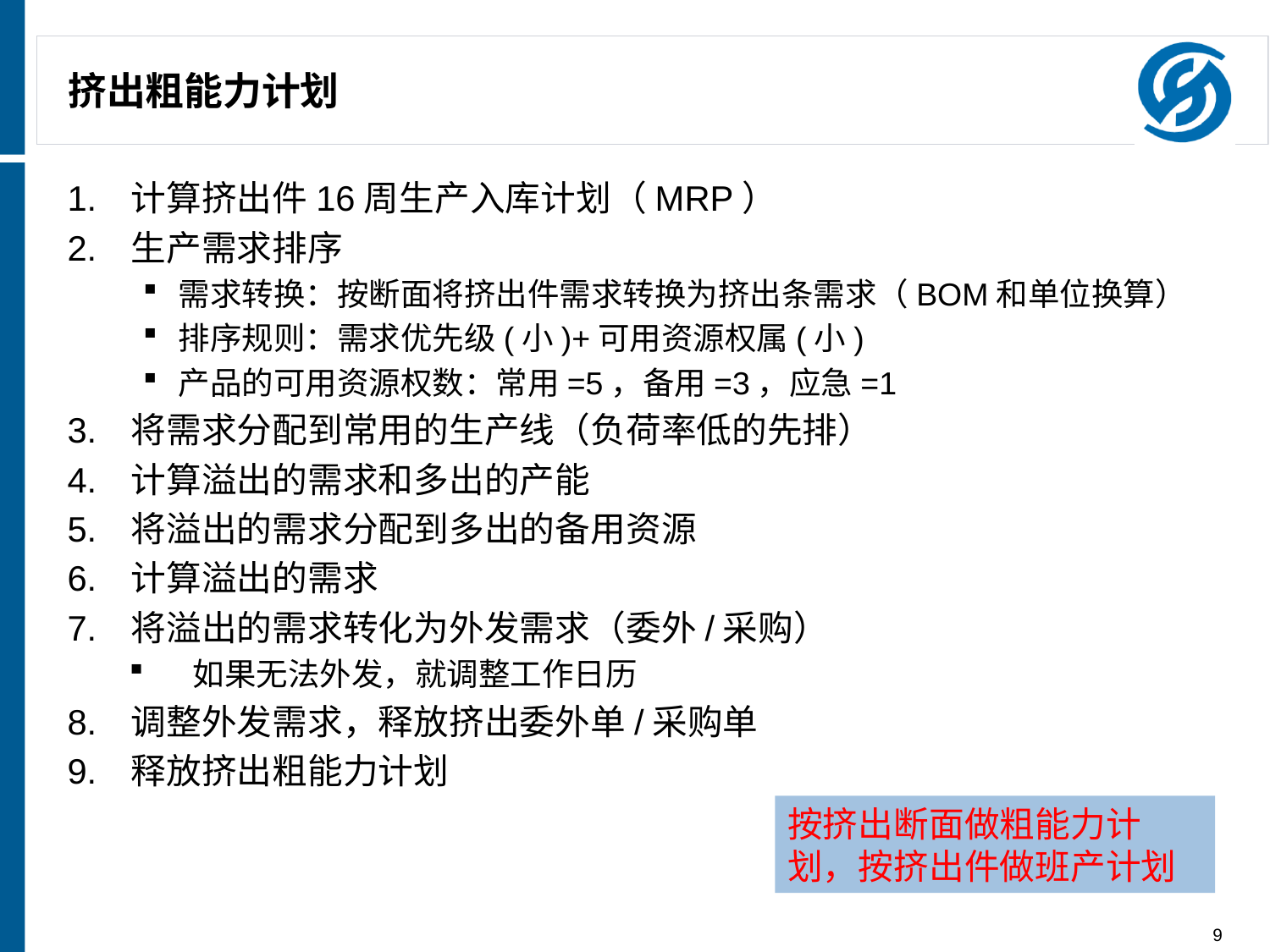

# 挤出粗能力计划
计算挤出件16周生产入库计划（MRP）
生产需求排序
需求转换：按断面将挤出件需求转换为挤出条需求（BOM和单位换算）
排序规则：需求优先级(小)+可用资源权属(小)
产品的可用资源权数：常用=5，备用=3，应急=1
将需求分配到常用的生产线（负荷率低的先排）
计算溢出的需求和多出的产能
将溢出的需求分配到多出的备用资源
计算溢出的需求
将溢出的需求转化为外发需求（委外/采购）
如果无法外发，就调整工作日历
调整外发需求，释放挤出委外单/采购单
释放挤出粗能力计划
按挤出断面做粗能力计划，按挤出件做班产计划
9